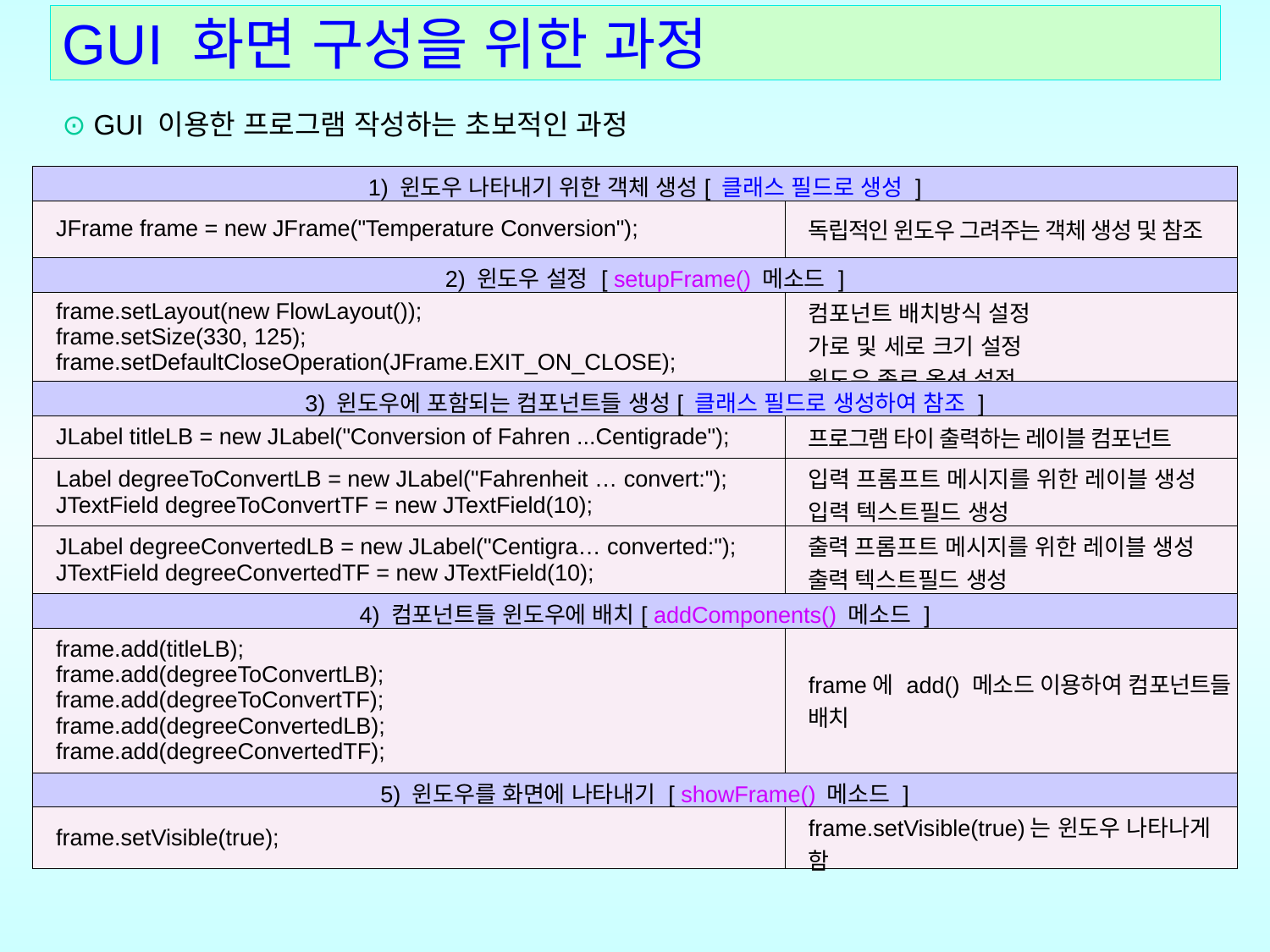

# GUI 화면 구성을 위한 과정
⊙ GUI 이용한 프로그램 작성하는 초보적인 과정

| 1) 윈도우 나타내기 위한 객체 생성[ 클래스 필드로 생성 ] |  |
| --- | --- |
| JFrame frame = new JFrame("Temperature Conversion"); | 독립적인 윈도우 그려주는 객체 생성 및 참조 |
| 2) 윈도우 설정 [ setupFrame() 메소드 ] |  |
| frame.setLayout(new FlowLayout()); frame.setSize(330, 125); frame.setDefaultCloseOperation(JFrame.EXIT\_ON\_CLOSE); | 컴포넌트 배치방식 설정 가로 및 세로 크기 설정 윈도우 종료 옵션 설정 |
| 3) 윈도우에 포함되는 컴포넌트들 생성[ 클래스 필드로 생성하여 참조 ] |  |
| JLabel titleLB = new JLabel("Conversion of Fahren ...Centigrade"); | 프로그램 타이 출력하는 레이블 컴포넌트 |
| Label degreeToConvertLB = new JLabel("Fahrenheit … convert:"); JTextField degreeToConvertTF = new JTextField(10); | 입력 프롬프트 메시지를 위한 레이블 생성 입력 텍스트필드 생성 |
| JLabel degreeConvertedLB = new JLabel("Centigra… converted:"); JTextField degreeConvertedTF = new JTextField(10); | 출력 프롬프트 메시지를 위한 레이블 생성 출력 텍스트필드 생성 |
| 4) 컴포넌트들 윈도우에 배치[ addComponents() 메소드 ] |  |
| frame.add(titleLB); frame.add(degreeToConvertLB); frame.add(degreeToConvertTF); frame.add(degreeConvertedLB); frame.add(degreeConvertedTF); | frame에 add() 메소드 이용하여 컴포넌트들 배치 |
| 5) 윈도우를 화면에 나타내기 [ showFrame() 메소드 ] |  |
| frame.setVisible(true); | frame.setVisible(true)는 윈도우 나타나게 함 |